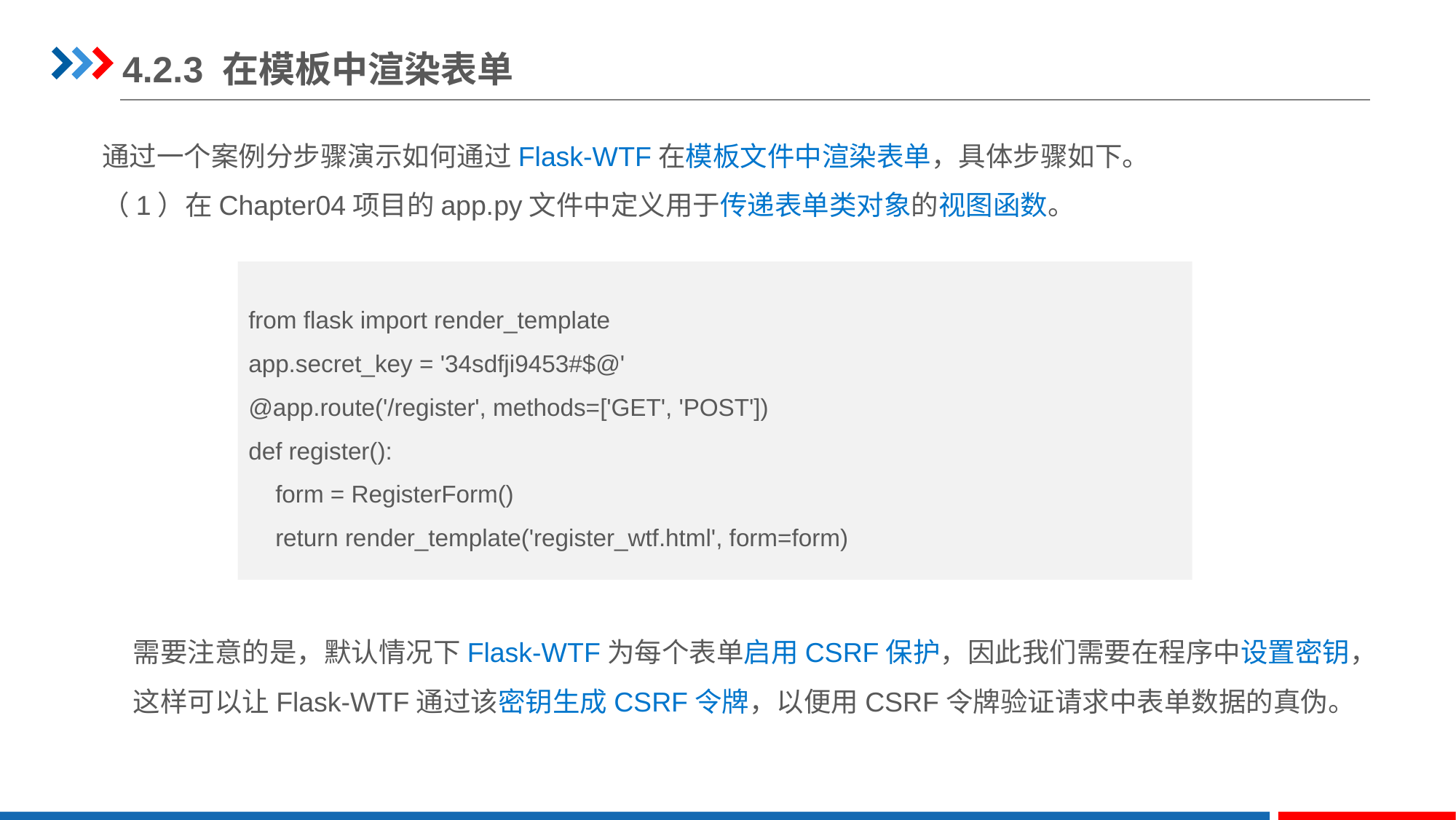

4.2.3 在模板中渲染表单
通过一个案例分步骤演示如何通过Flask-WTF在模板文件中渲染表单，具体步骤如下。
（1）在Chapter04项目的app.py文件中定义用于传递表单类对象的视图函数。
from flask import render_template
app.secret_key = '34sdfji9453#$@'
@app.route('/register', methods=['GET', 'POST'])
def register():
    form = RegisterForm()
    return render_template('register_wtf.html', form=form)
需要注意的是，默认情况下Flask-WTF为每个表单启用CSRF保护，因此我们需要在程序中设置密钥，这样可以让Flask-WTF通过该密钥生成CSRF令牌，以便用CSRF令牌验证请求中表单数据的真伪。